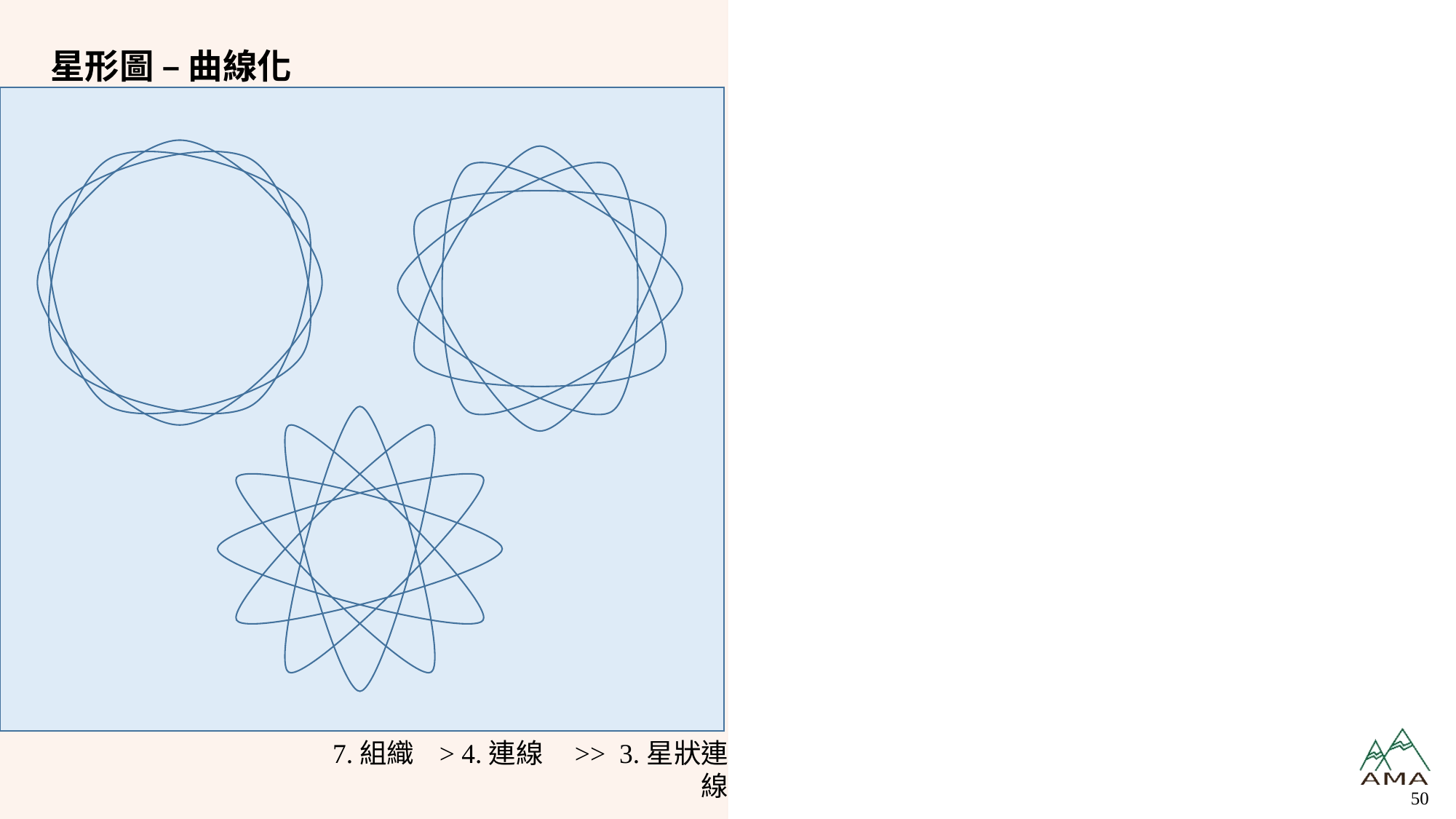

# 星形圖 – 曲線化

7.組織   > 4.連線    >>  3.星狀連線
50